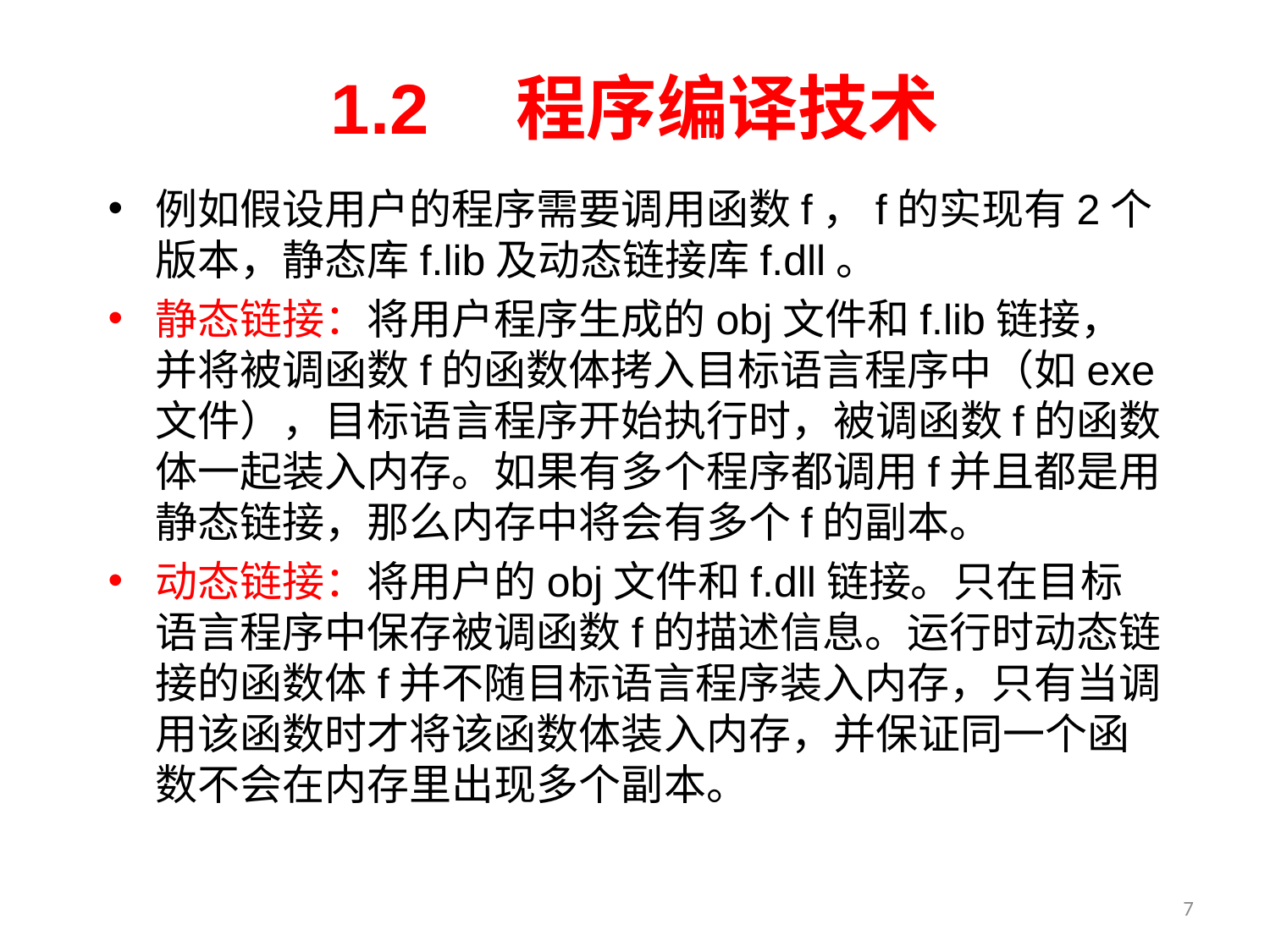

# 1.2　程序编译技术
例如假设用户的程序需要调用函数f，f的实现有2个版本，静态库f.lib及动态链接库f.dll。
静态链接：将用户程序生成的obj文件和f.lib链接，并将被调函数f的函数体拷入目标语言程序中（如exe文件），目标语言程序开始执行时，被调函数f的函数体一起装入内存。如果有多个程序都调用f并且都是用静态链接，那么内存中将会有多个f的副本。
动态链接：将用户的obj文件和f.dll链接。只在目标语言程序中保存被调函数f的描述信息。运行时动态链接的函数体f并不随目标语言程序装入内存，只有当调用该函数时才将该函数体装入内存，并保证同一个函数不会在内存里出现多个副本。
7